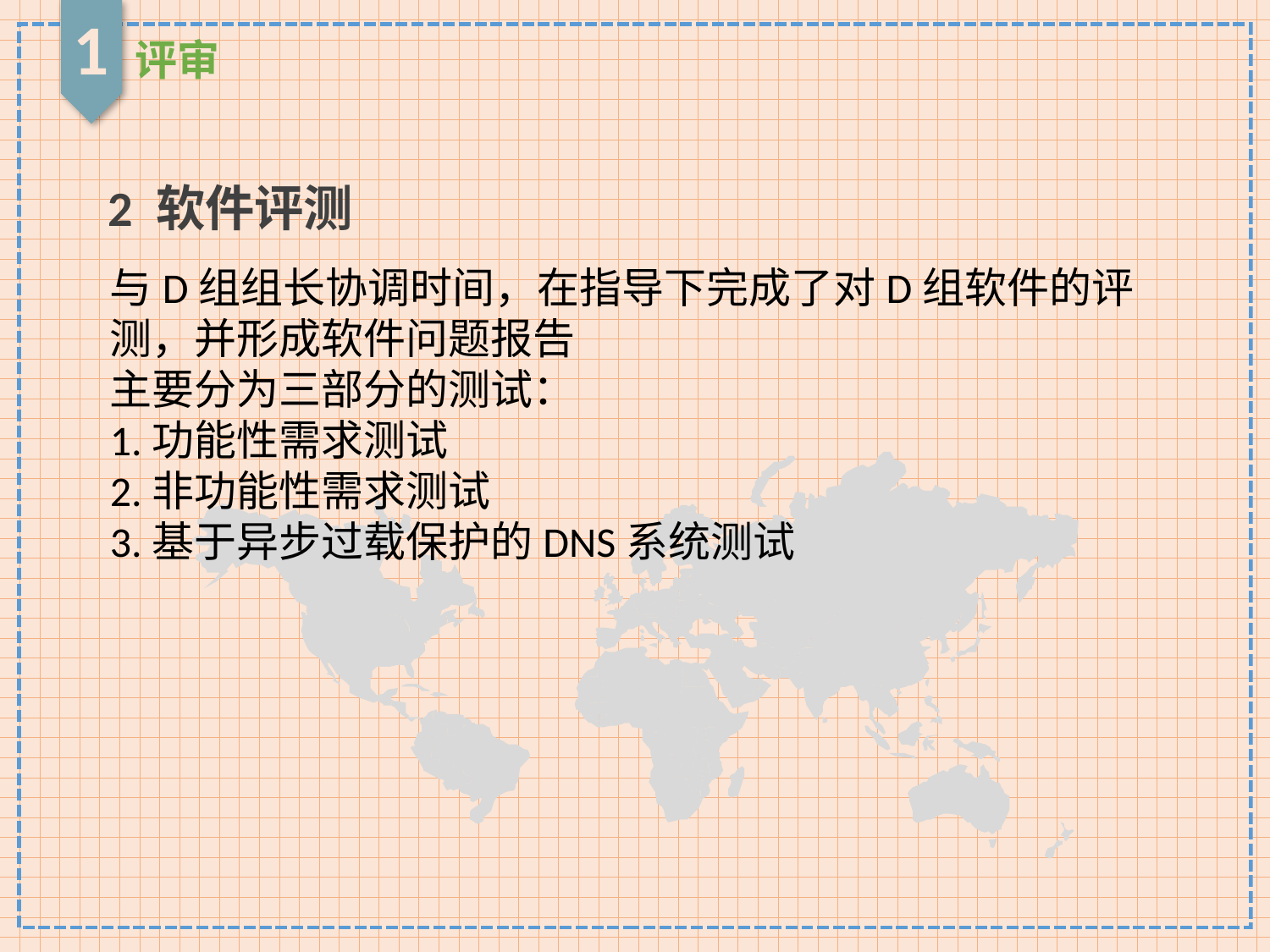

1
评审

2 软件评测
与D组组长协调时间，在指导下完成了对D组软件的评测，并形成软件问题报告
主要分为三部分的测试：
1.功能性需求测试
2.非功能性需求测试
3.基于异步过载保护的DNS系统测试